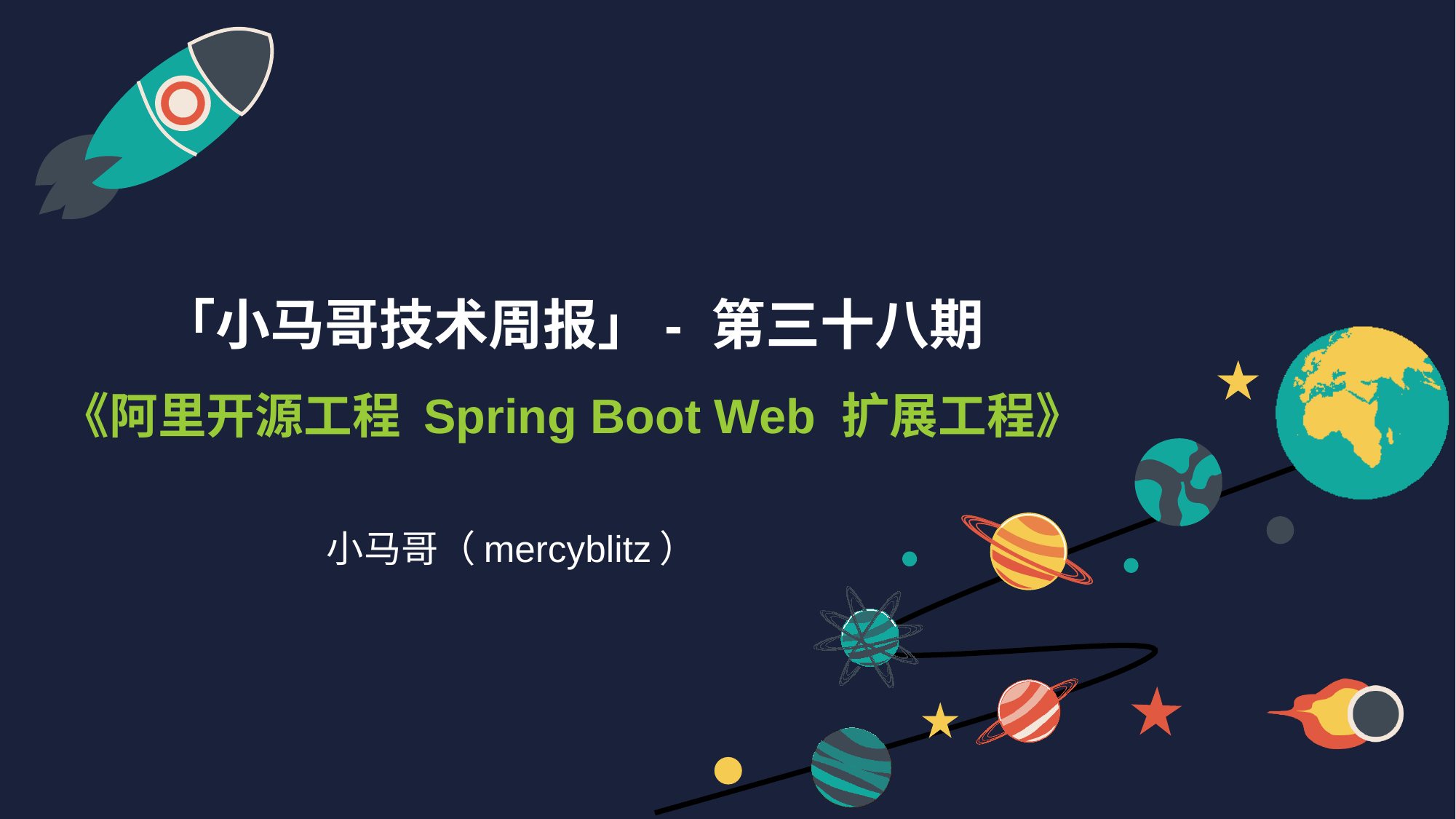

# 「小马哥技术周报」- 第三十八期 《阿里开源工程 Spring Boot Web 扩展工程》
小马哥（mercyblitz）